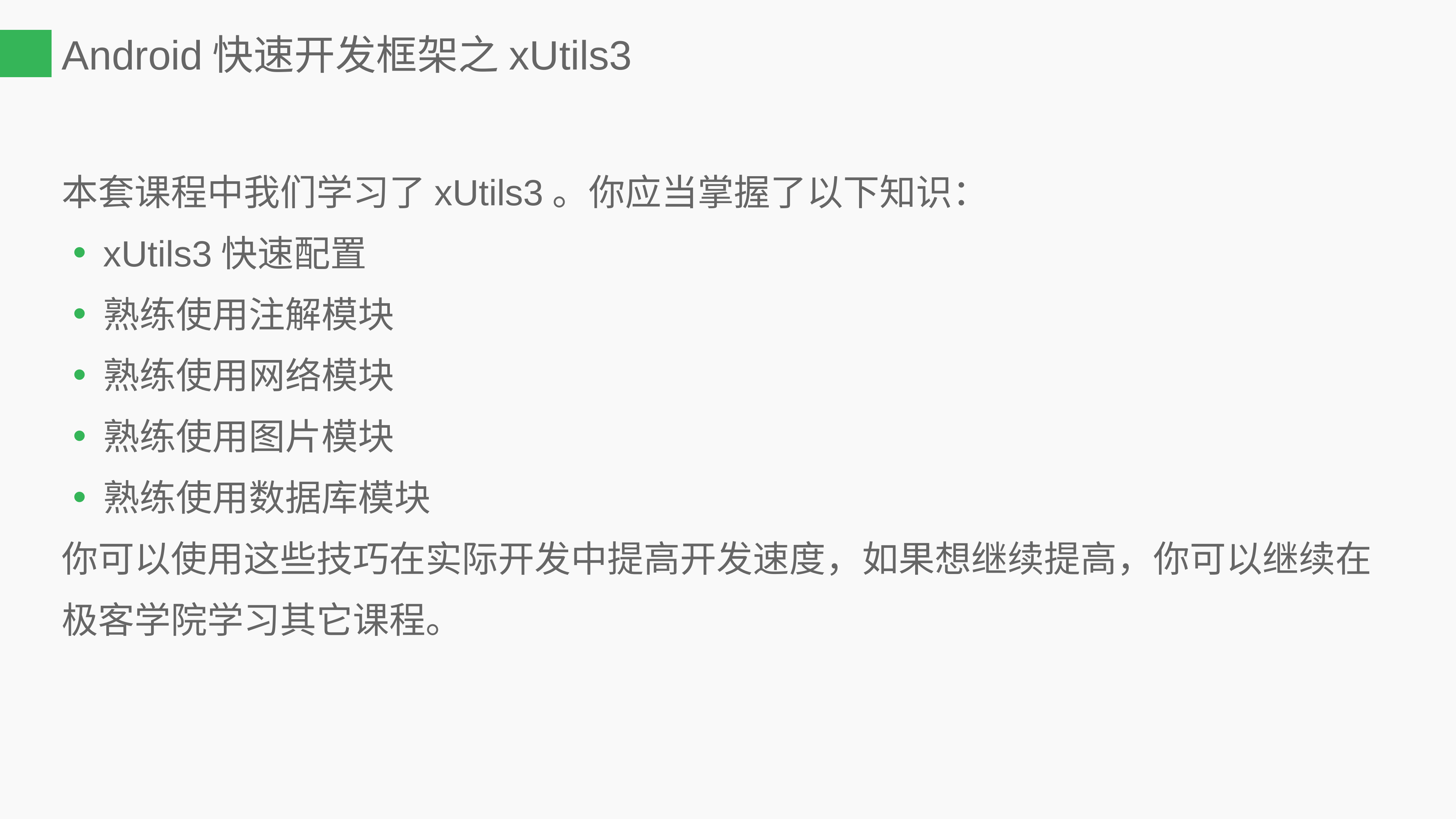

# Android快速开发框架之xUtils3
本套课程中我们学习了xUtils3。你应当掌握了以下知识：
xUtils3快速配置
熟练使用注解模块
熟练使用网络模块
熟练使用图片模块
熟练使用数据库模块
你可以使用这些技巧在实际开发中提高开发速度，如果想继续提高，你可以继续在极客学院学习其它课程。